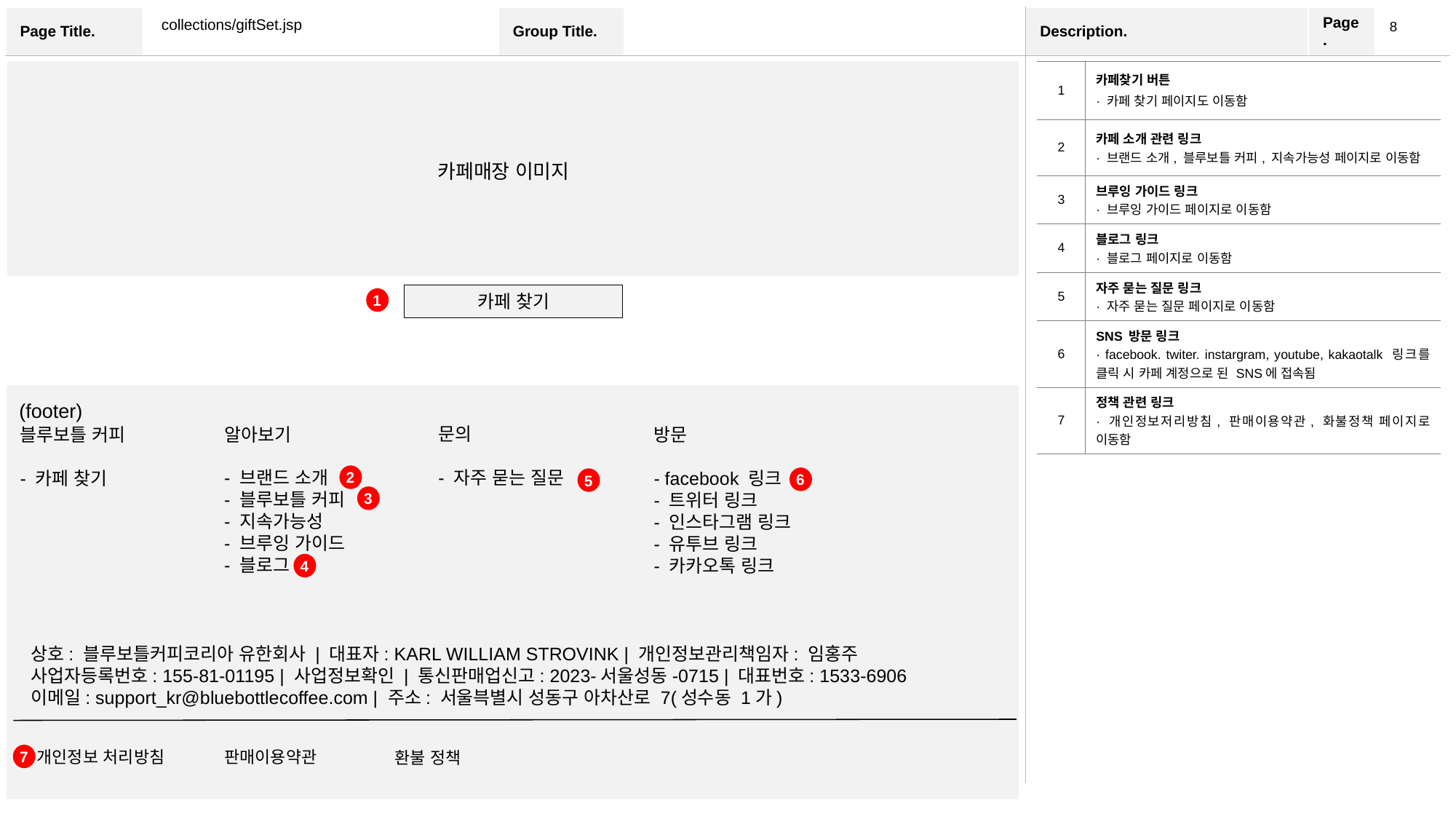

collections/giftSet.jsp
8
| 1 | 카페찾기 버튼 · 카페 찾기 페이지도 이동함 |
| --- | --- |
| 2 | 카페 소개 관련 링크 · 브랜드 소개, 블루보틀 커피, 지속가능성 페이지로 이동함 |
| 3 | 브루잉 가이드 링크 · 브루잉 가이드 페이지로 이동함 |
| 4 | 블로그 링크 · 블로그 페이지로 이동함 |
| 5 | 자주 묻는 질문 링크 · 자주 묻는 질문 페이지로 이동함 |
| 6 | SNS 방문 링크 · facebook. twiter. instargram, youtube, kakaotalk 링크를 클릭 시 카페 계정으로 된 SNS에 접속됨 |
| 7 | 정책 관련 링크 · 개인정보저리방침, 판매이용약관, 화불정책 페이지로 이동함 |

카페매장 이미지
카페 찾기
1

(footer)
문의

- 자주 묻는 질문
알아보기

- 브랜드 소개
- 블루보틀 커피
- 지속가능성
- 브루잉 가이드
- 블로그
블루보틀 커피

- 카페 찾기
방문

- facebook 링크
- 트위터 링크
- 인스타그램 링크
- 유투브 링크
- 카카오톡 링크
2

6

5

3

4

상호: 블루보틀커피코리아 유한회사 | 대표자: KARL WILLIAM STROVINK | 개인정보관리책임자: 임홍주
사업자등록번호: 155-81-01195 | 사업정보확인 | 통신판매업신고: 2023-서울성동-0715 | 대표번호: 1533-6906
이메일: support_kr@bluebottlecoffee.com | 주소: 서울븍별시 성동구 아차산로 7(성수동 1가)
판매이용약관
개인정보 처리방침
환불 정책
7